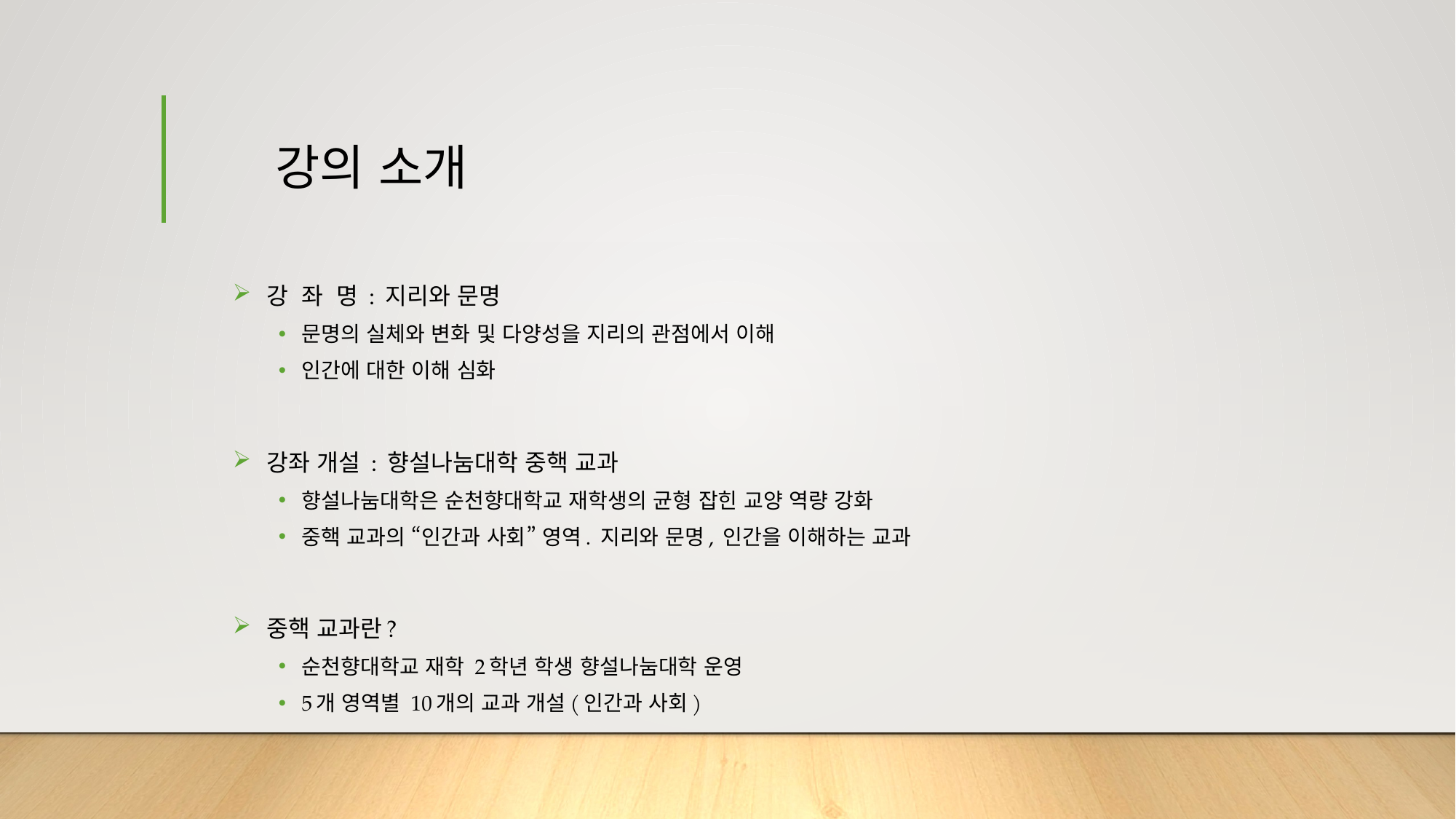

# 강의 소개
 강  좌  명 : 지리와 문명
문명의 실체와 변화 및 다양성을 지리의 관점에서 이해
인간에 대한 이해 심화

 강좌 개설 : 향설나눔대학 중핵 교과
향설나눔대학은 순천향대학교 재학생의 균형 잡힌 교양 역량 강화
중핵 교과의 “인간과 사회” 영역. 지리와 문명, 인간을 이해하는 교과

 중핵 교과란?
순천향대학교 재학 2학년 학생 향설나눔대학 운영
5개 영역별 10개의 교과 개설(인간과 사회)